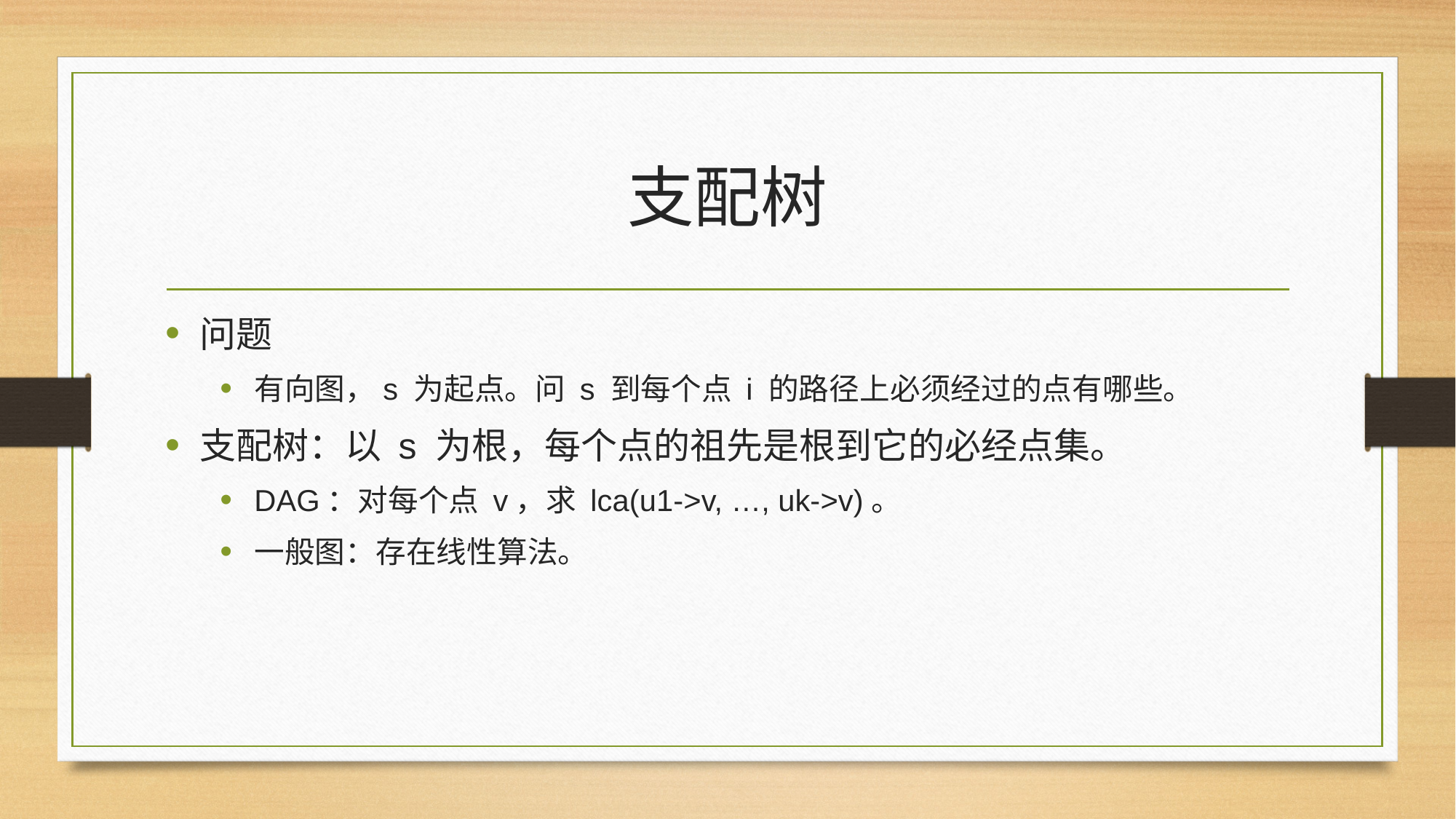

# 支配树
问题
有向图，s 为起点。问 s 到每个点 i 的路径上必须经过的点有哪些。
支配树：以 s 为根，每个点的祖先是根到它的必经点集。
DAG：对每个点 v，求 lca(u1->v, …, uk->v)。
一般图：存在线性算法。